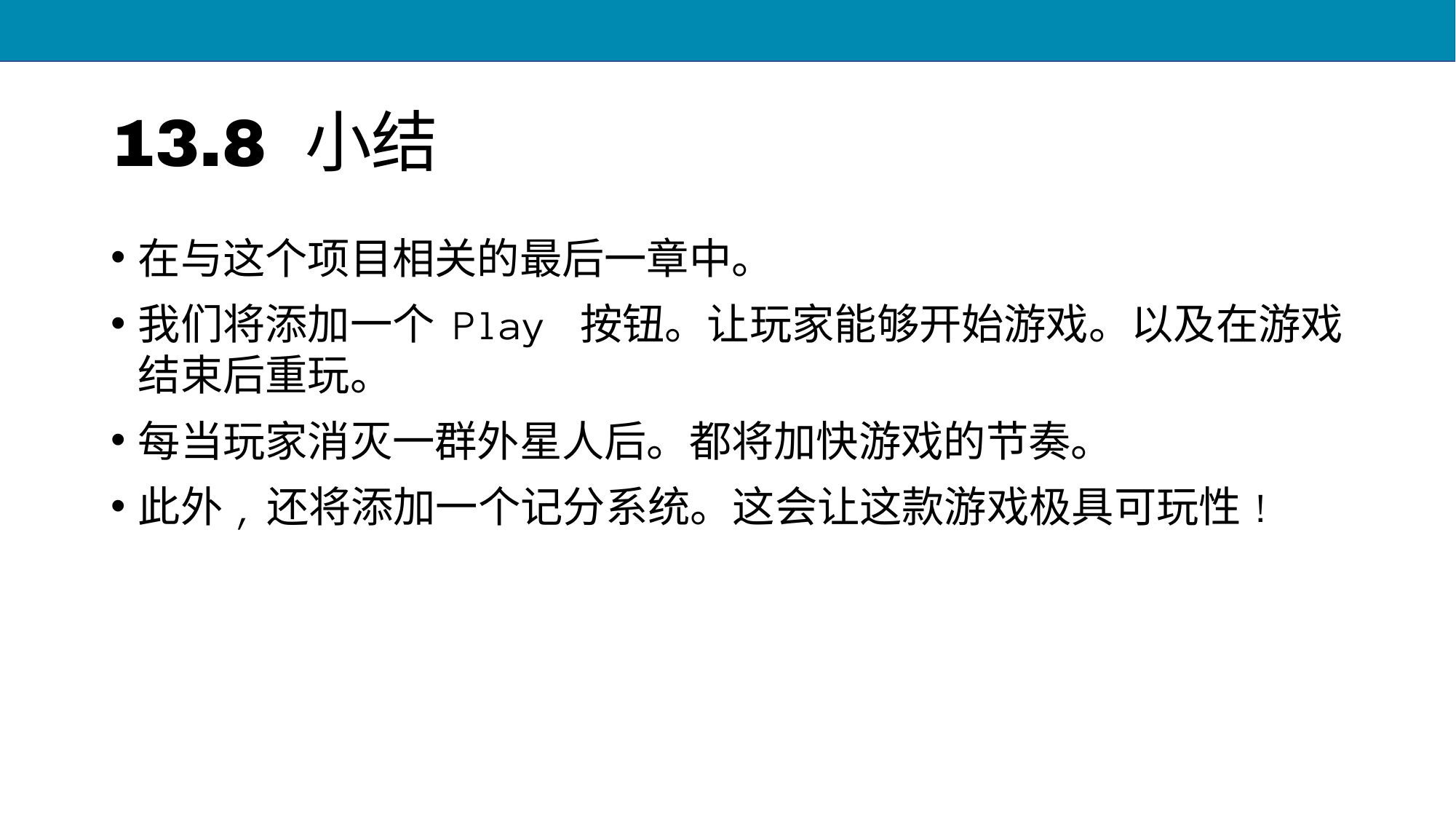

# 13.8 小结
在与这个项目相关的最后一章中。
我们将添加一个 Play 按钮。让玩家能够开始游戏。以及在游戏结束后重玩。
每当玩家消灭一群外星人后。都将加快游戏的节奏。
此外,还将添加一个记分系统。这会让这款游戏极具可玩性!